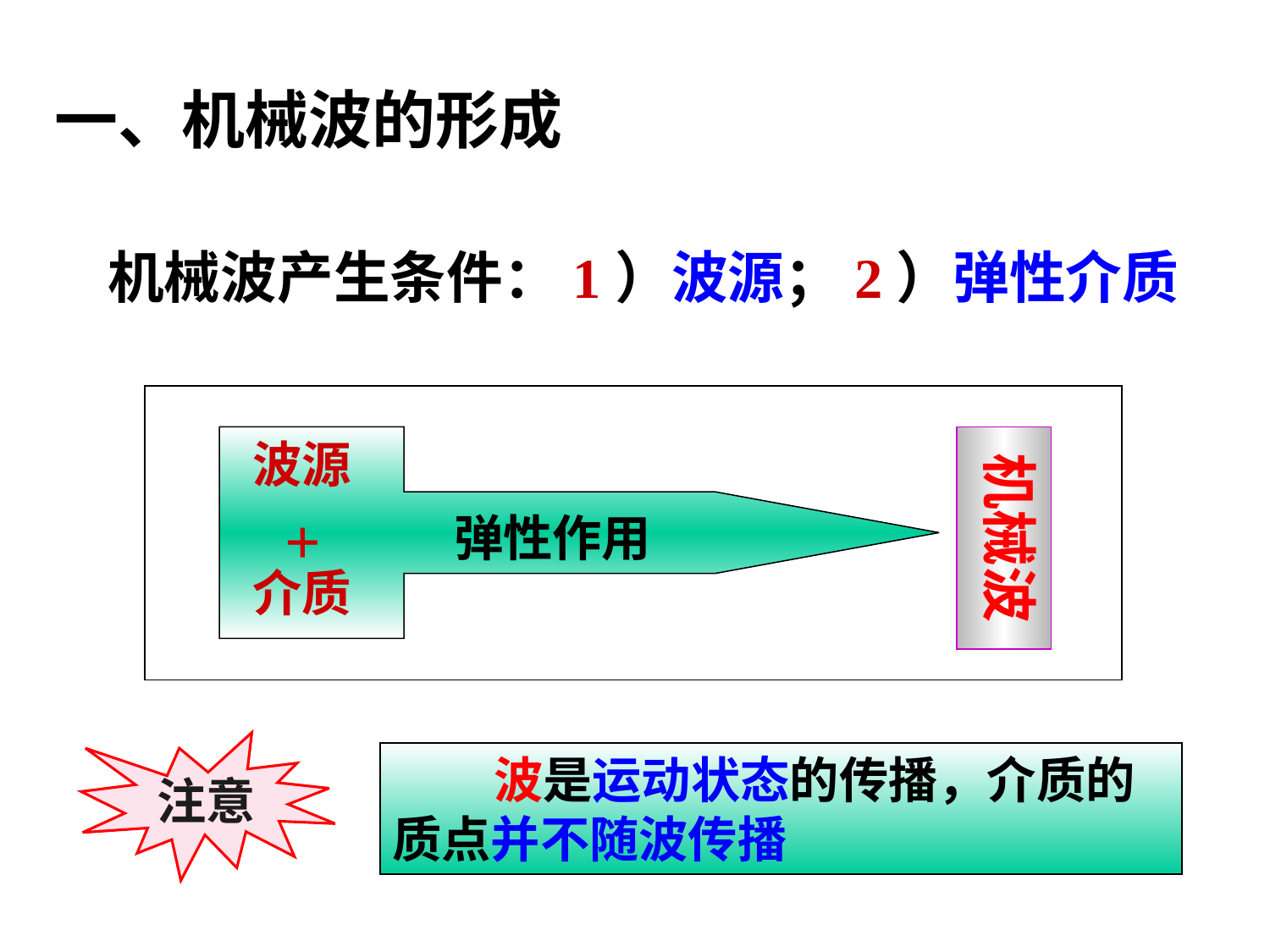

一、机械波的形成
机械波产生条件：1）波源；2）弹性介质

波源
机械波
+
弹性作用
介质

注意
        波是运动状态的传播，介质的质点并不随波传播